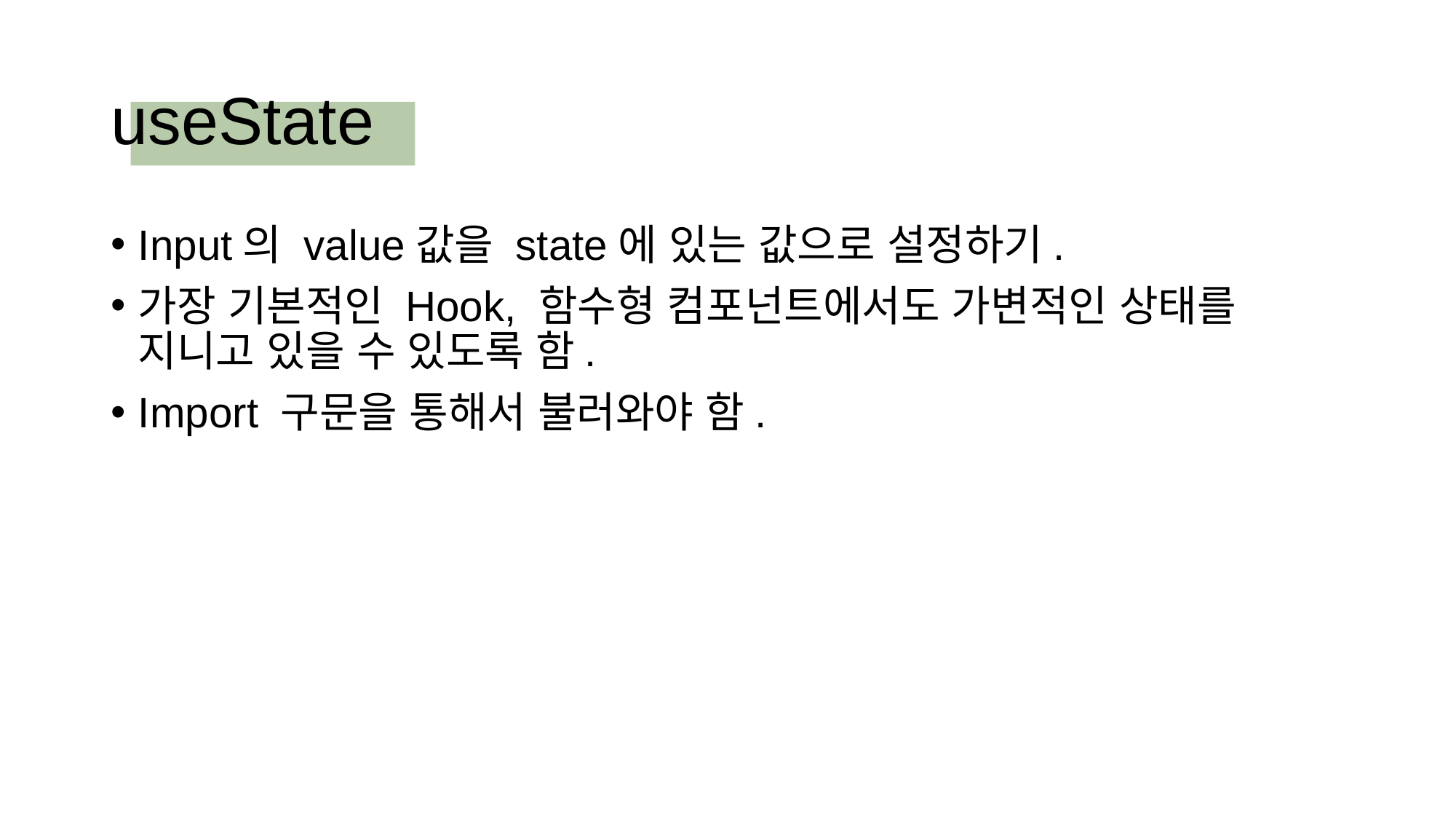

# useState

Input의 value값을 state에 있는 값으로 설정하기.
가장 기본적인 Hook, 함수형 컴포넌트에서도 가변적인 상태를 지니고 있을 수 있도록 함.
Import 구문을 통해서 불러와야 함.